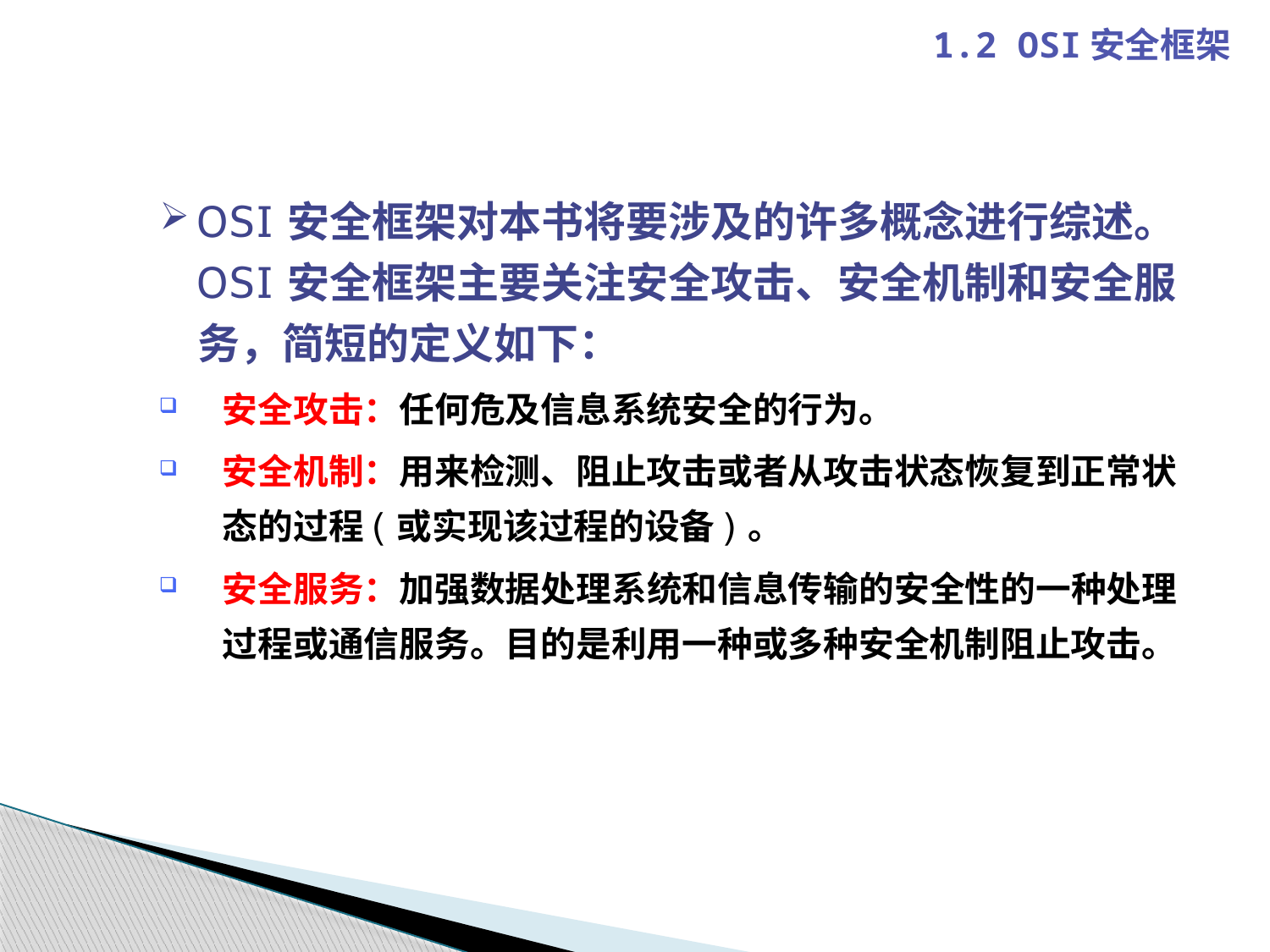

1.2 OSI安全框架
OSI安全框架对本书将要涉及的许多概念进行综述。OSI安全框架主要关注安全攻击、安全机制和安全服务，简短的定义如下：
安全攻击：任何危及信息系统安全的行为。
安全机制：用来检测、阻止攻击或者从攻击状态恢复到正常状态的过程(或实现该过程的设备)。
安全服务：加强数据处理系统和信息传输的安全性的一种处理过程或通信服务。目的是利用一种或多种安全机制阻止攻击。